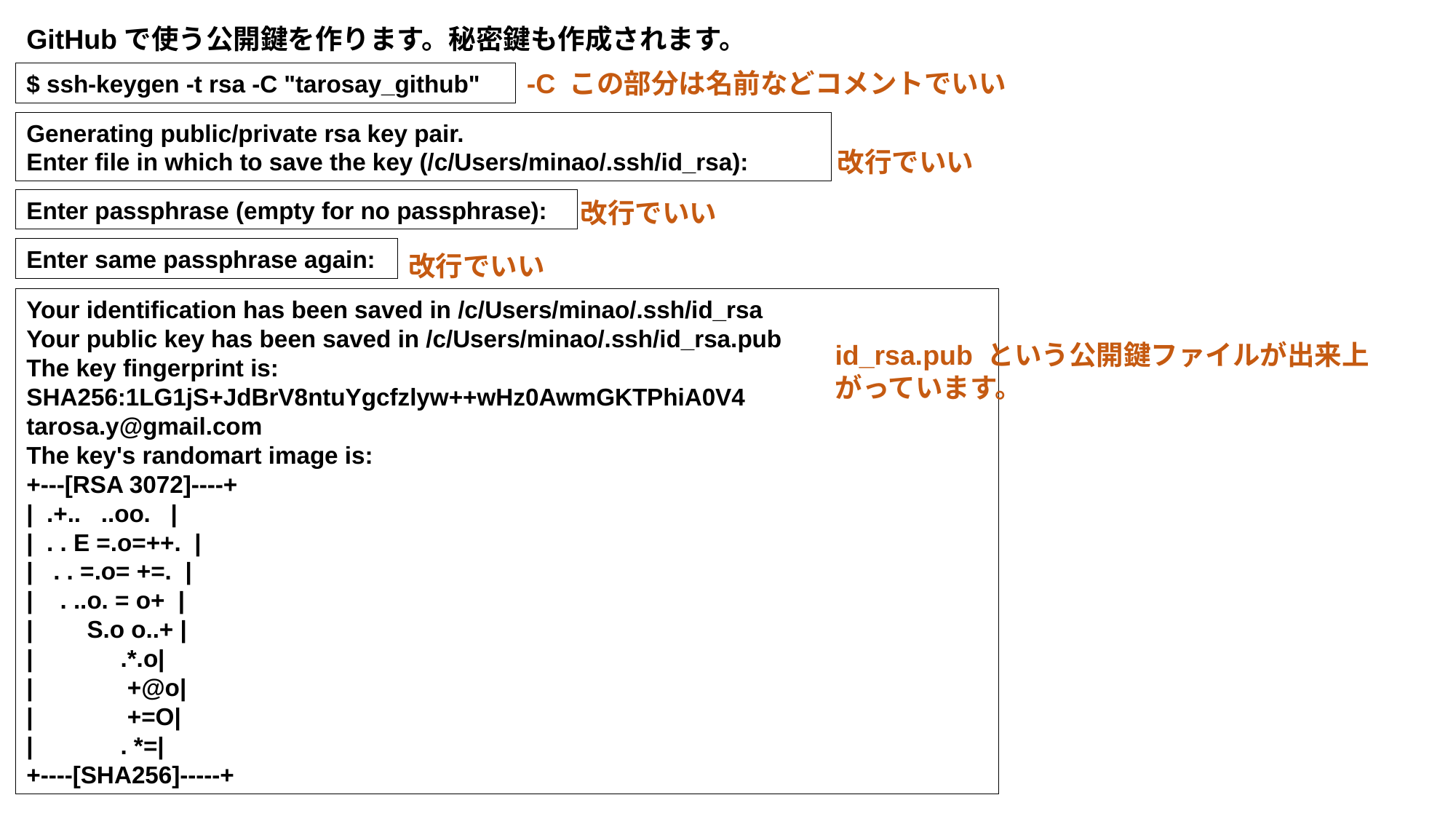

GitHubで使う公開鍵を作ります。秘密鍵も作成されます。
-C この部分は名前などコメントでいい
$ ssh-keygen -t rsa -C "tarosay_github"
Generating public/private rsa key pair.
Enter file in which to save the key (/c/Users/minao/.ssh/id_rsa):
改行でいい
Enter passphrase (empty for no passphrase):
改行でいい
Enter same passphrase again:
改行でいい
Your identification has been saved in /c/Users/minao/.ssh/id_rsa
Your public key has been saved in /c/Users/minao/.ssh/id_rsa.pub
The key fingerprint is:
SHA256:1LG1jS+JdBrV8ntuYgcfzlyw++wHz0AwmGKTPhiA0V4 tarosa.y@gmail.com
The key's randomart image is:
+---[RSA 3072]----+
|  .+..   ..oo.   |
|  . . E =.o=++.  |
|   . . =.o= +=.  |
|    . ..o. = o+  |
|        S.o o..+ |
|             .*.o|
|              +@o|
|              +=O|
|             . *=|
+----[SHA256]-----+
id_rsa.pub という公開鍵ファイルが出来上がっています。